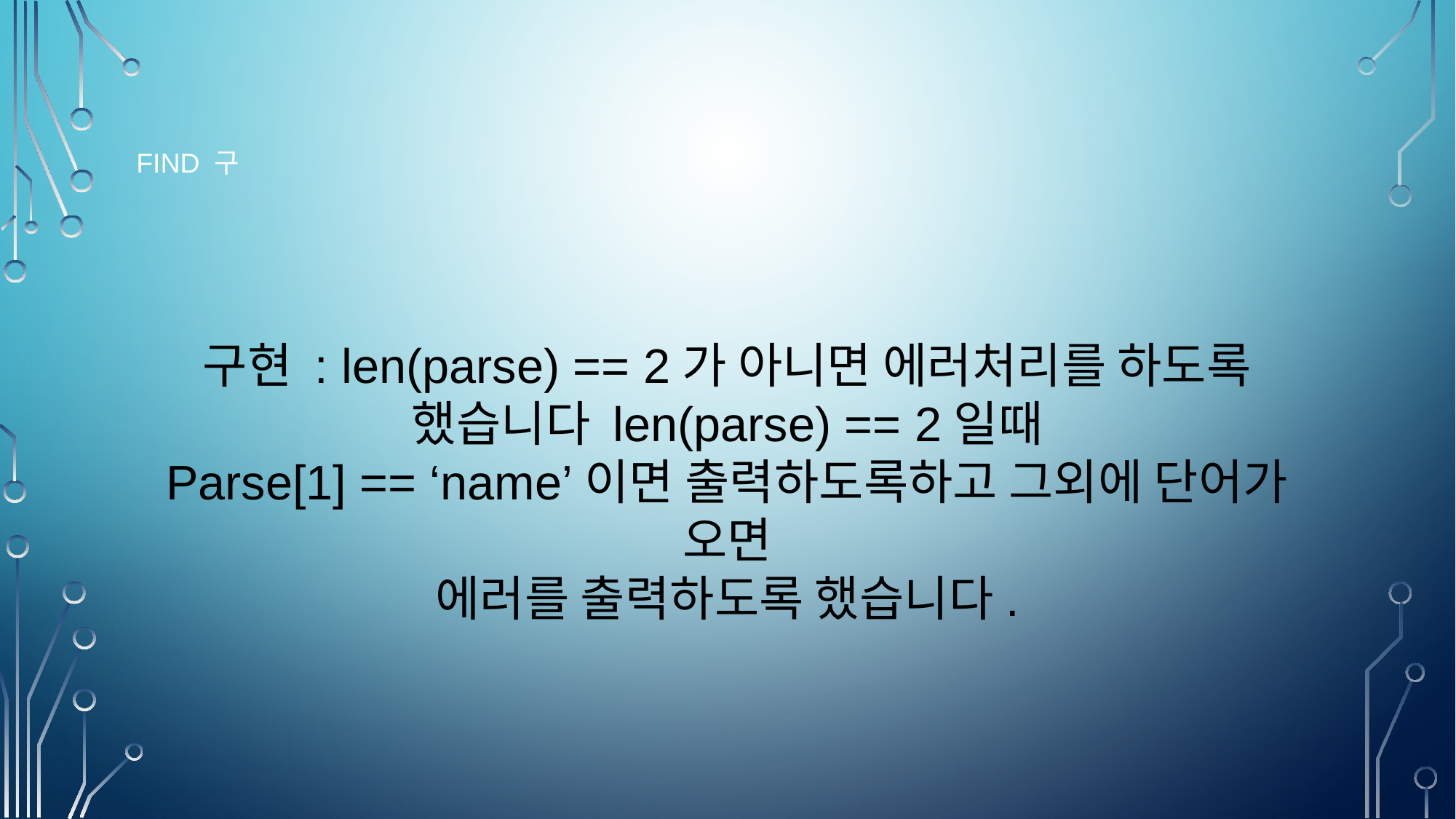

FIND 구
구현 : len(parse) == 2가 아니면 에러처리를 하도록 했습니다 len(parse) == 2일때
Parse[1] == ‘name’이면 출력하도록하고 그외에 단어가 오면
에러를 출력하도록 했습니다.